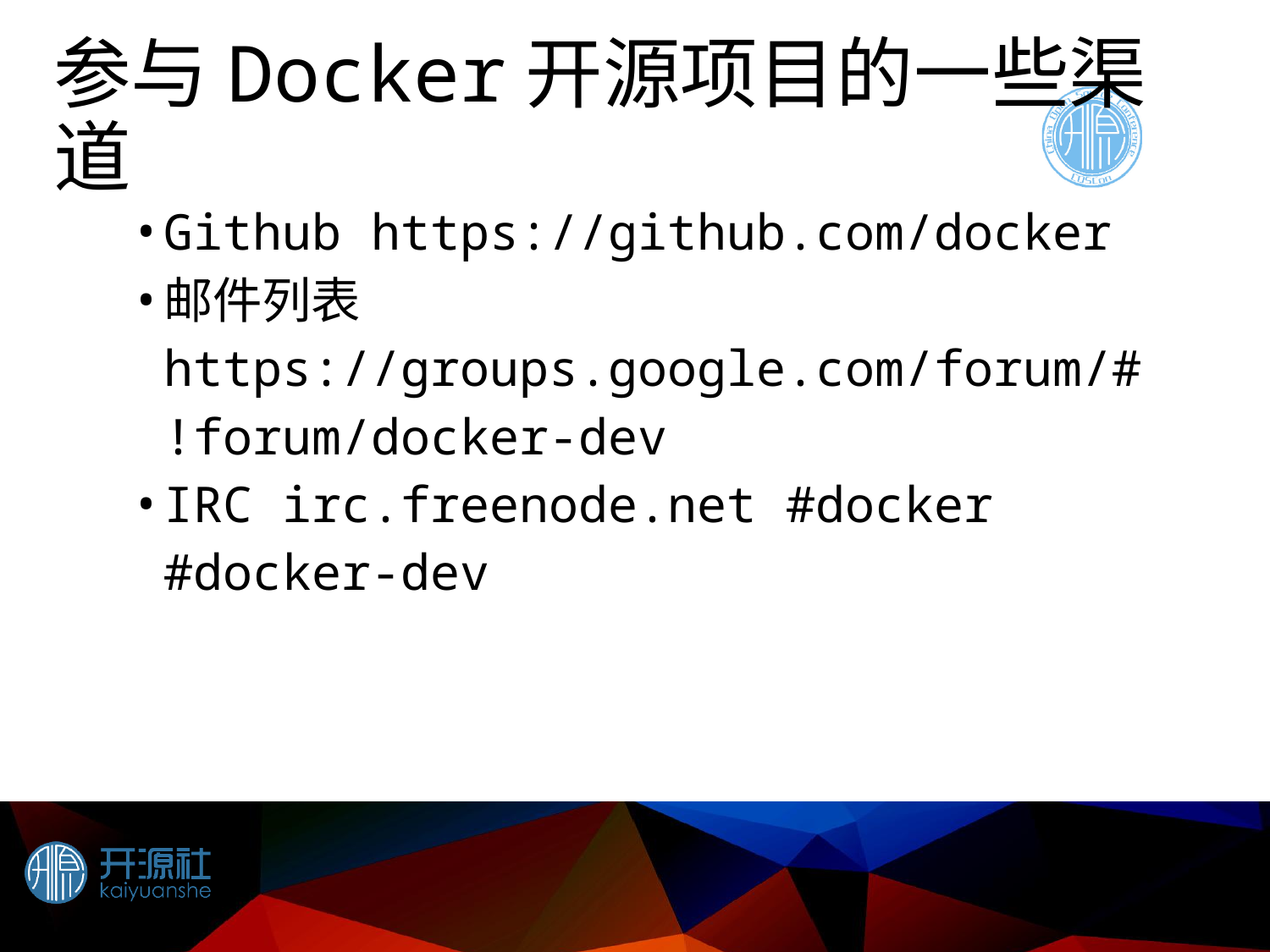

# 参与Docker开源项目的一些渠道
Github https://github.com/docker
邮件列表 https://groups.google.com/forum/#!forum/docker-dev
IRC irc.freenode.net #docker #docker-dev